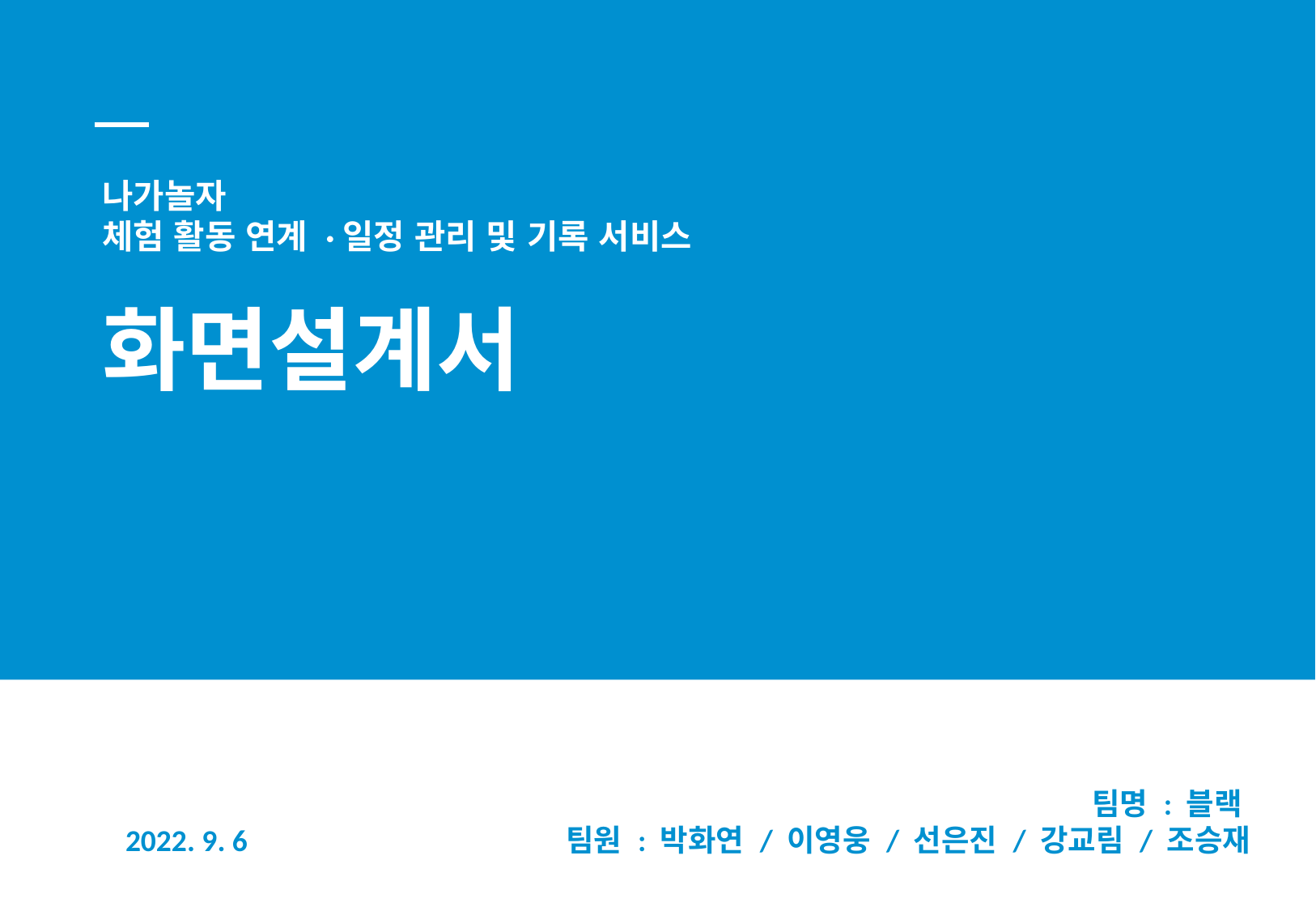

나가놀자
체험 활동 연계 ·일정 관리 및 기록 서비스

화면설계서
팀명 : 블랙
팀원 : 박화연 / 이영웅 / 선은진 / 강교림 / 조승재
2022. 9. 6